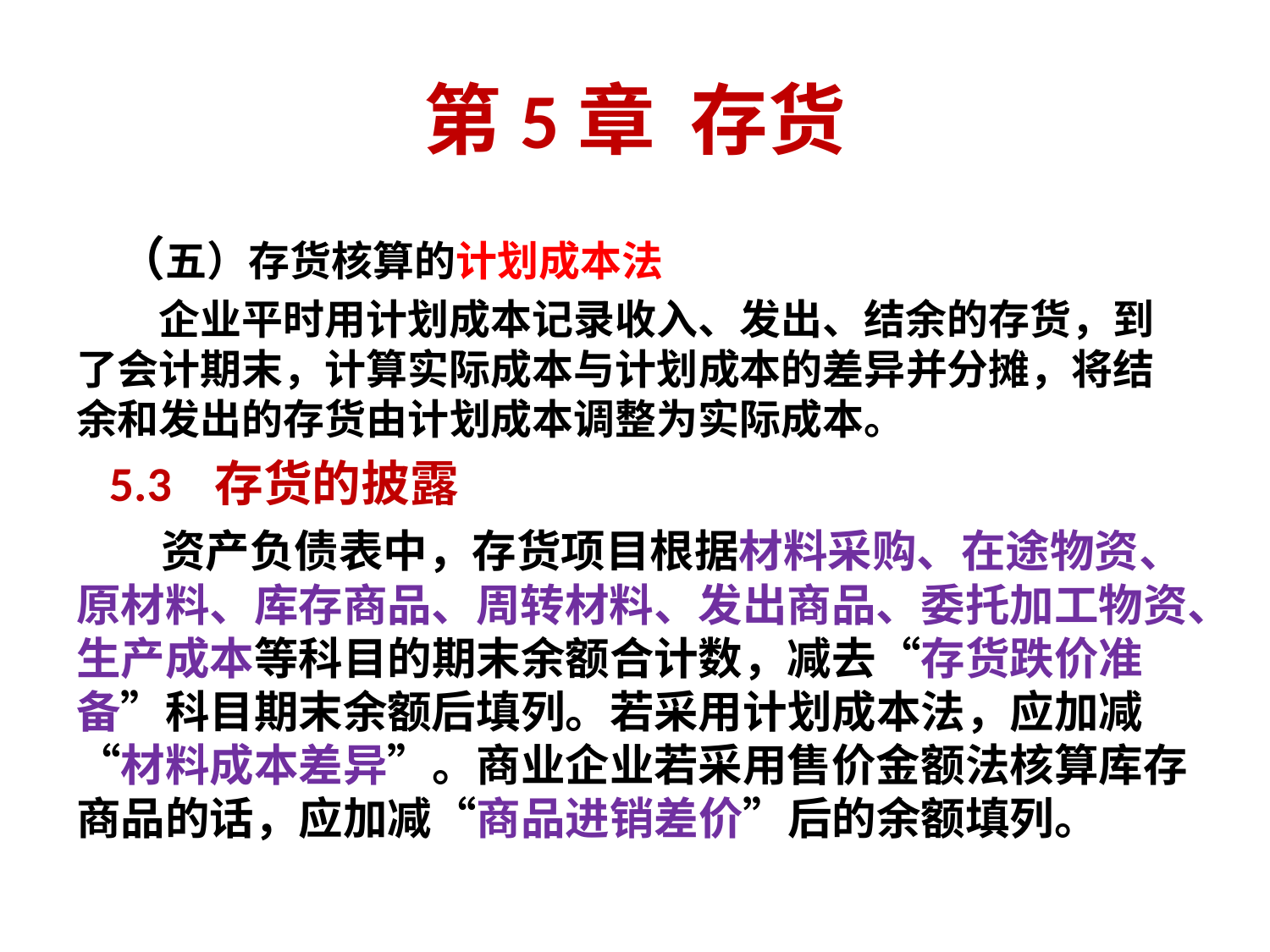

# 第5章  存货
   （五）存货核算的计划成本法
        企业平时用计划成本记录收入、发出、结余的存货，到了会计期末，计算实际成本与计划成本的差异并分摊，将结余和发出的存货由计划成本调整为实际成本。
   5.3   存货的披露
       资产负债表中，存货项目根据材料采购、在途物资、原材料、库存商品、周转材料、发出商品、委托加工物资、生产成本等科目的期末余额合计数，减去“存货跌价准备”科目期末余额后填列。若采用计划成本法，应加减“材料成本差异”。商业企业若采用售价金额法核算库存商品的话，应加减“商品进销差价”后的余额填列。